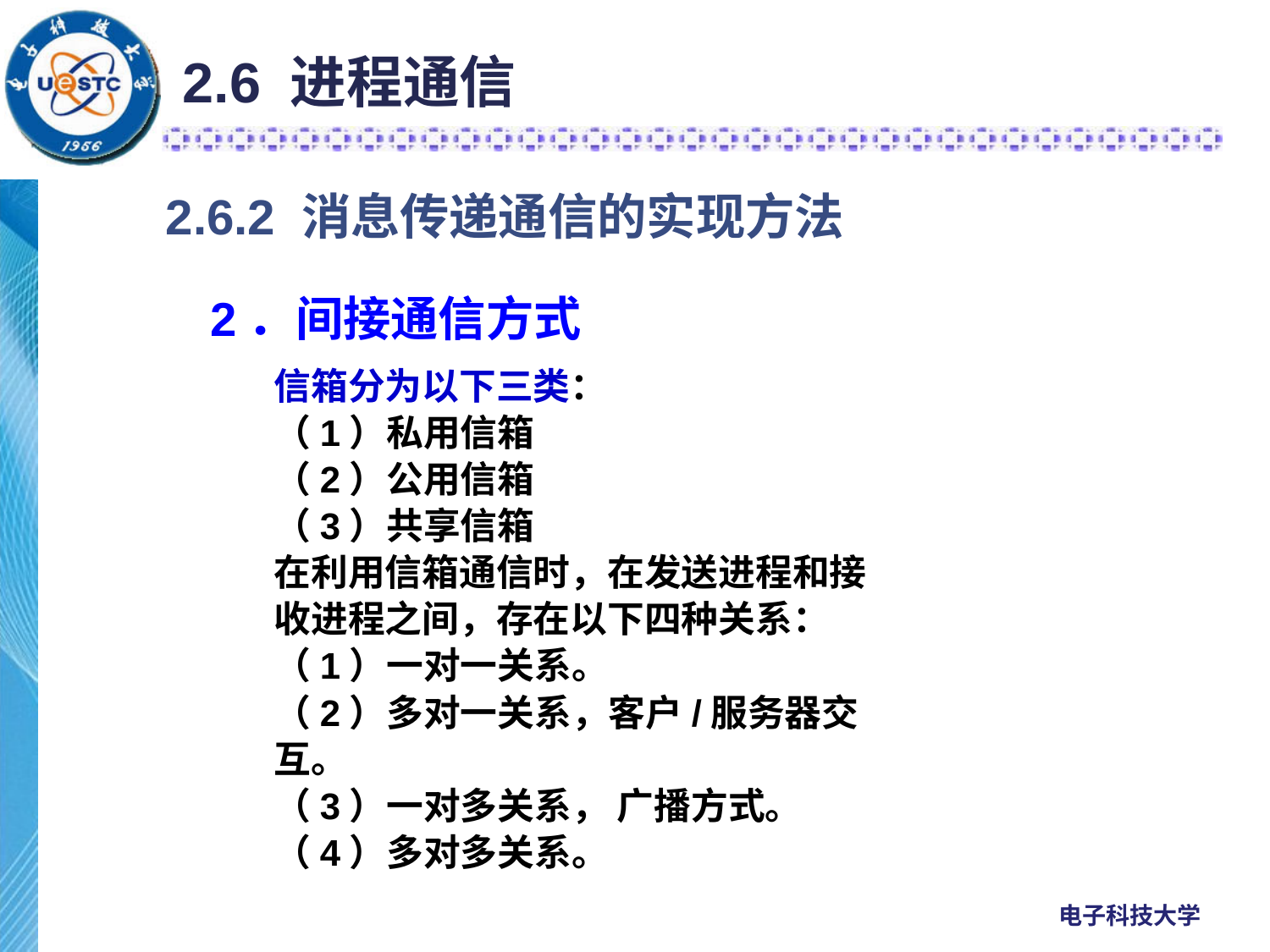

2.6 进程通信

2.6.2 消息传递通信的实现方法
2．间接通信方式
信箱分为以下三类：
（1）私用信箱
（2）公用信箱
（3）共享信箱
在利用信箱通信时，在发送进程和接收进程之间，存在以下四种关系：
（1）一对一关系。
（2）多对一关系，客户/服务器交互。
（3）一对多关系， 广播方式。
（4）多对多关系。